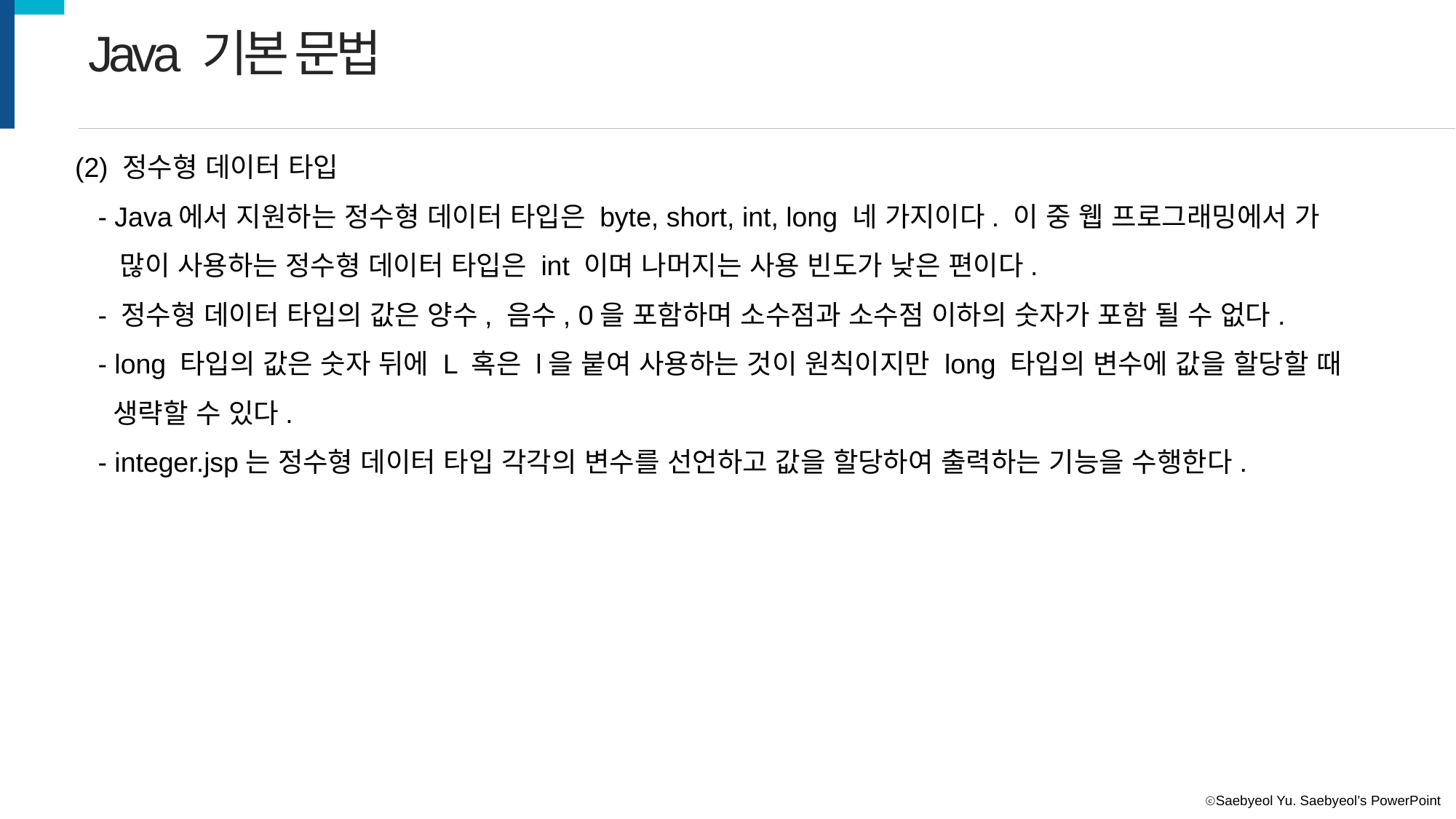

Java 기본 문법
(2) 정수형 데이터 타입
   - Java에서 지원하는 정수형 데이터 타입은 byte, short, int, long 네 가지이다. 이 중 웹 프로그래밍에서 가
     많이 사용하는 정수형 데이터 타입은 int 이며 나머지는 사용 빈도가 낮은 편이다.
   - 정수형 데이터 타입의 값은 양수, 음수, 0을 포함하며 소수점과 소수점 이하의 숫자가 포함 될 수 없다.
   - long 타입의 값은 숫자 뒤에 L 혹은 l을 붙여 사용하는 것이 원칙이지만 long 타입의 변수에 값을 할당할 때
     생략할 수 있다.
   - integer.jsp는 정수형 데이터 타입 각각의 변수를 선언하고 값을 할당하여 출력하는 기능을 수행한다.